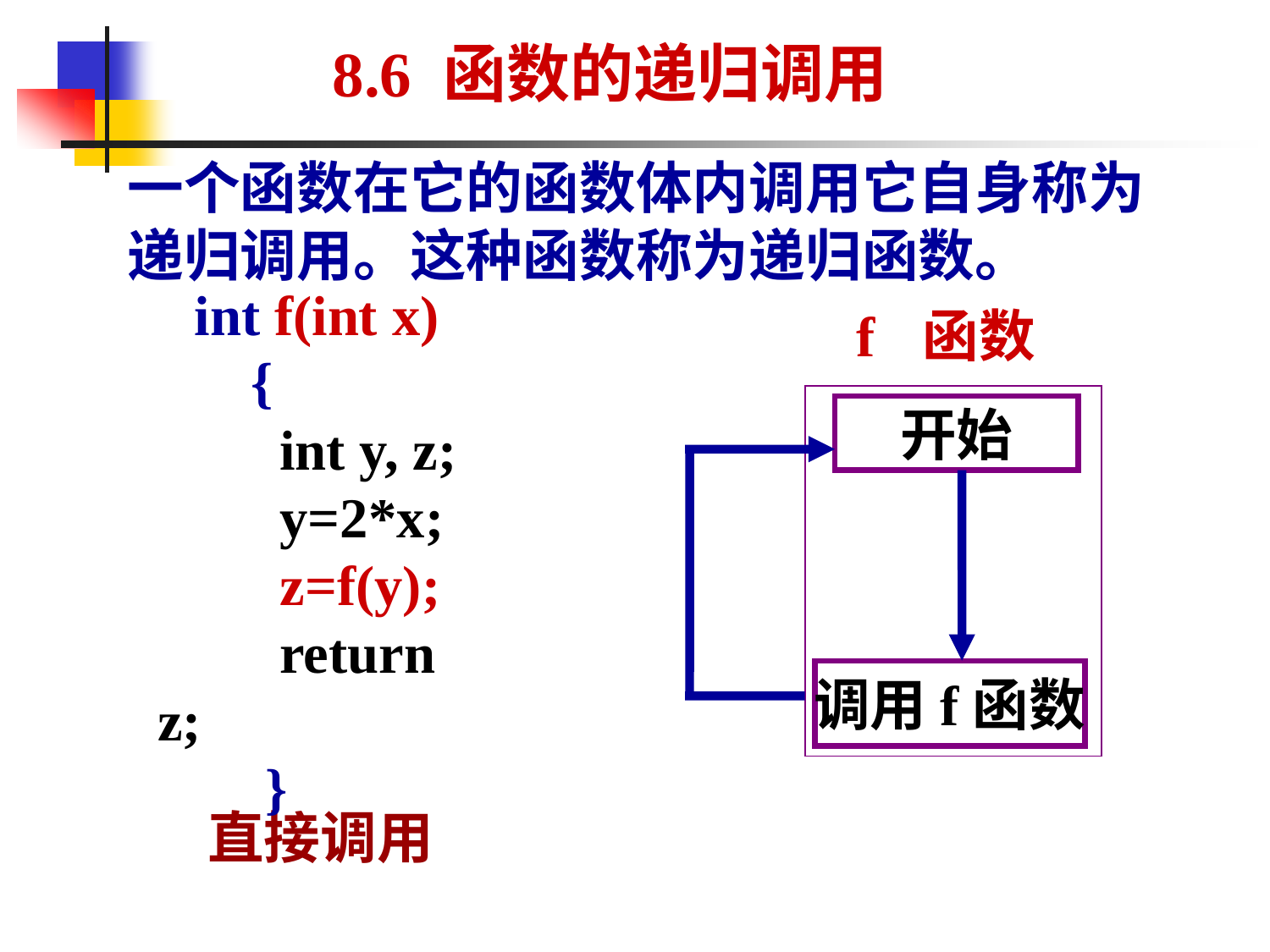

8.6 函数的递归调用
一个函数在它的函数体内调用它自身称为递归调用。这种函数称为递归函数。
int f(int x)
    {
      int y, z;
      y=2*x;
      z=f(y);
      return  z;
     }
f 函数

开始

调用f函数

直接调用